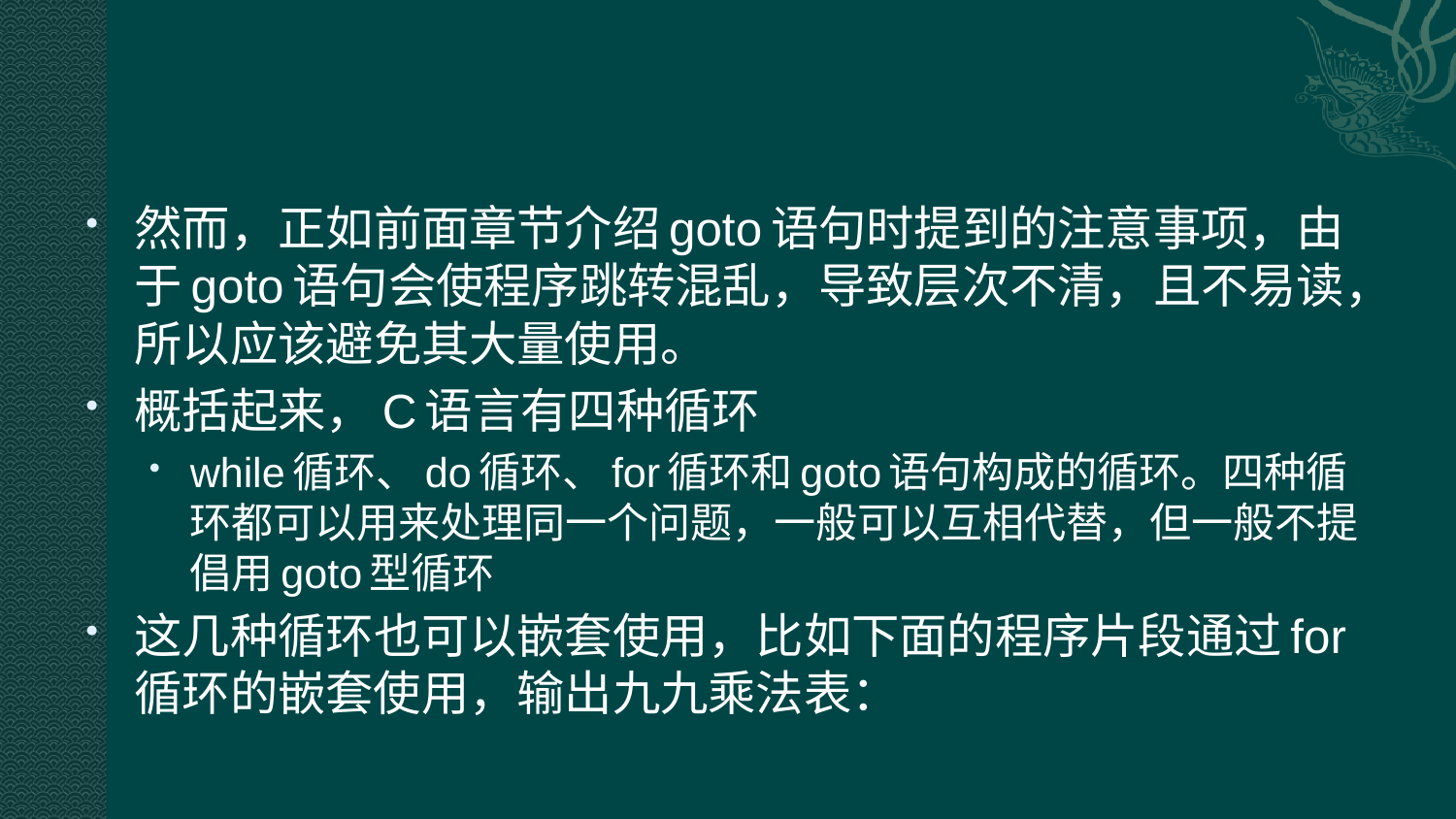

#
然而，正如前面章节介绍goto语句时提到的注意事项，由于goto语句会使程序跳转混乱，导致层次不清，且不易读，所以应该避免其大量使用。
概括起来，C语言有四种循环
while循环、do循环、for循环和goto语句构成的循环。四种循环都可以用来处理同一个问题，一般可以互相代替，但一般不提倡用goto型循环
这几种循环也可以嵌套使用，比如下面的程序片段通过for循环的嵌套使用，输出九九乘法表：